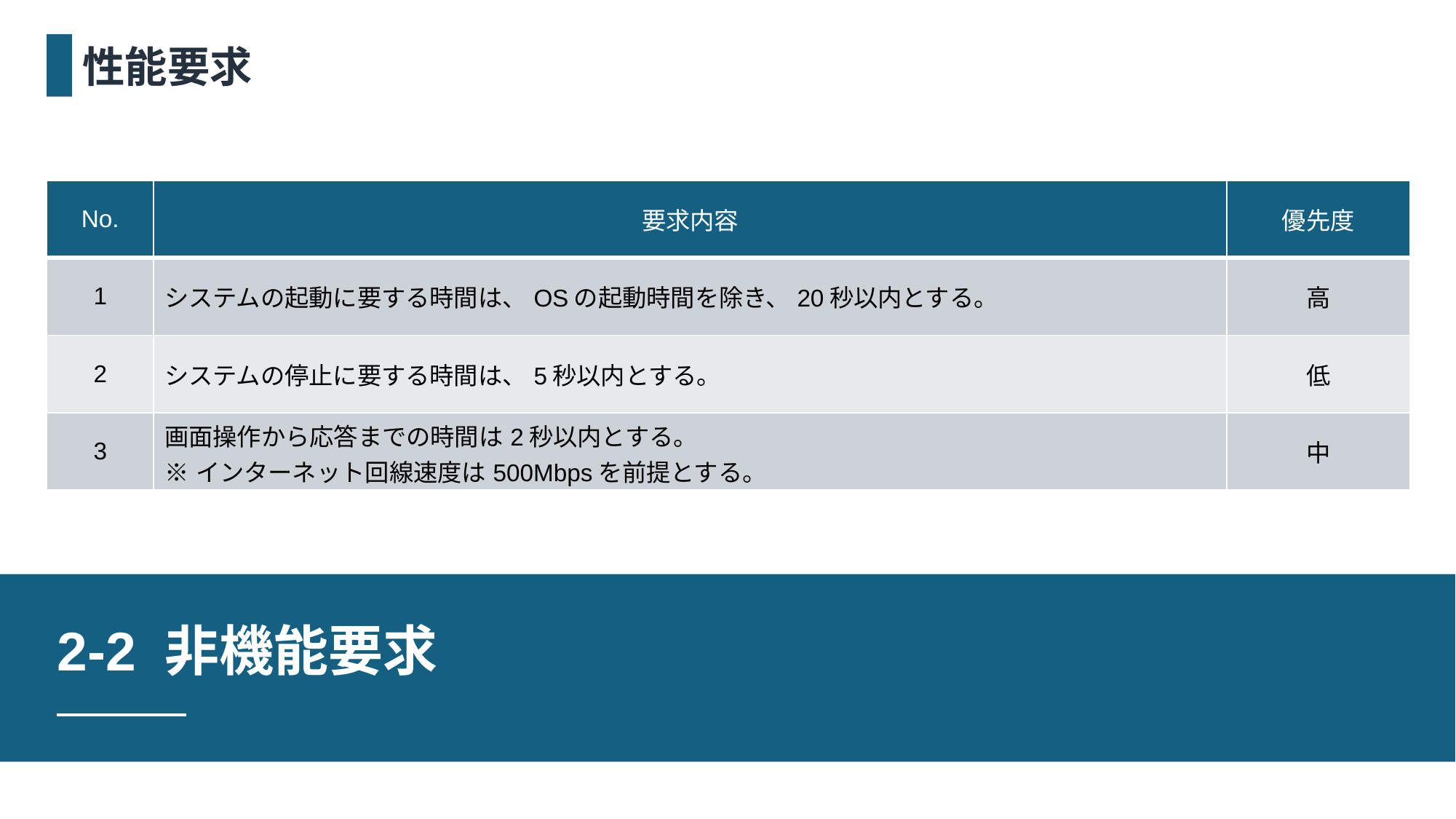

性能要求
| No. | 要求内容 | 優先度 |
| --- | --- | --- |
| 1 | システムの起動に要する時間は、OSの起動時間を除き、20秒以内とする。 | 高 |
| 2 | システムの停止に要する時間は、5秒以内とする。 | 低 |
| 3 | 画面操作から応答までの時間は2秒以内とする。 ※インターネット回線速度は500Mbpsを前提とする。 | 中 |

2-2 非機能要求